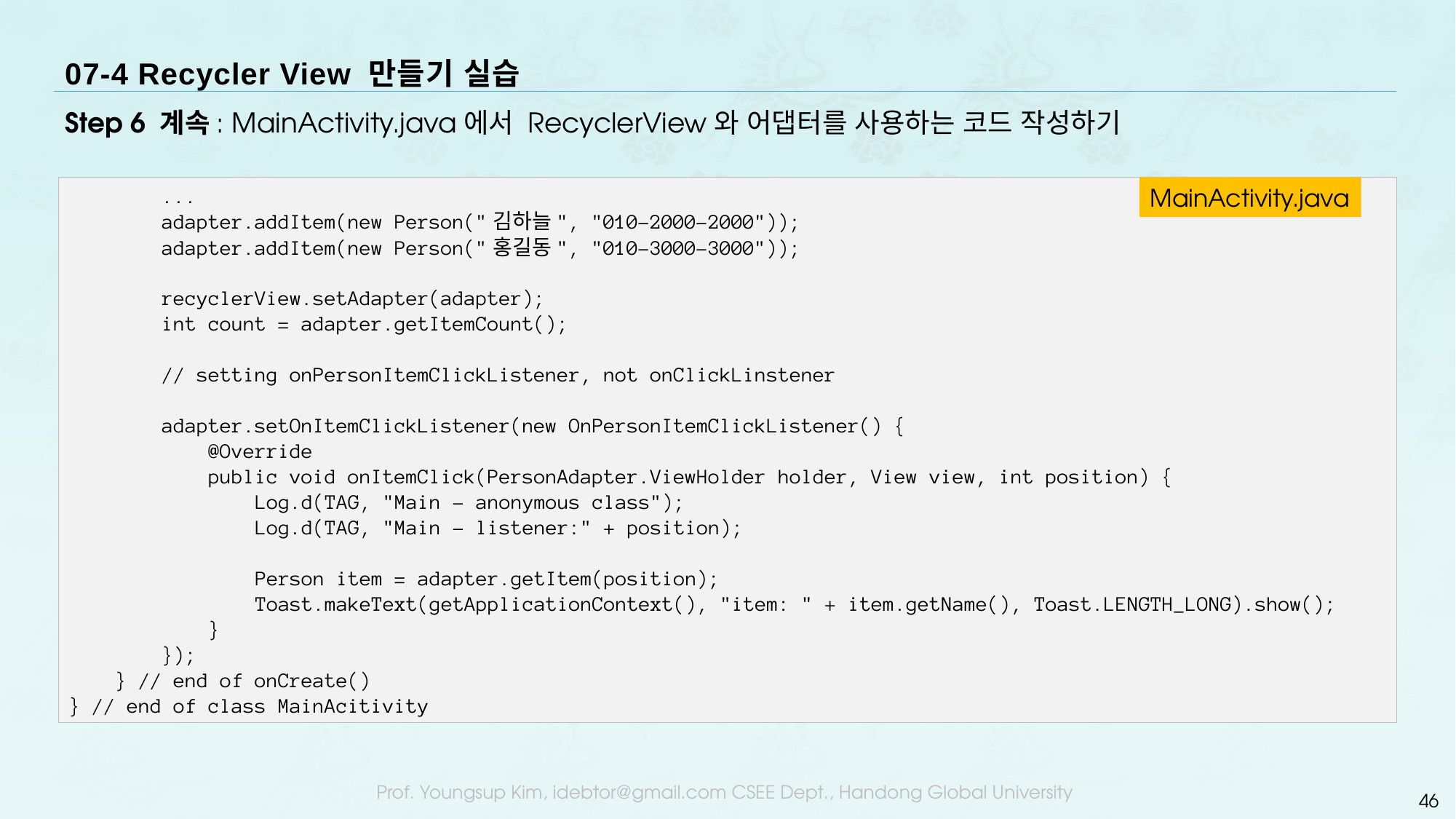

# 07-4 Recycler View 만들기 실습
Step 6 계속: MainActivity.java에서 RecyclerView와 어댑터를 사용하는 코드 작성하기
        ...
        adapter.addItem(new Person("김하늘", "010-2000-2000"));
        adapter.addItem(new Person("홍길동", "010-3000-3000"));

        recyclerView.setAdapter(adapter);
        int count = adapter.getItemCount();

        // setting onPersonItemClickListener, not onClickLinstener

        adapter.setOnItemClickListener(new OnPersonItemClickListener() {
            @Override
            public void onItemClick(PersonAdapter.ViewHolder holder, View view, int position) {
                Log.d(TAG, "Main - anonymous class");
                Log.d(TAG, "Main - listener:" + position);
                Person item = adapter.getItem(position);
                Toast.makeText(getApplicationContext(), "item: " + item.getName(), Toast.LENGTH_LONG).show();
            }
        });
    } // end of onCreate()
} // end of class MainAcitivity
MainActivity.java
46